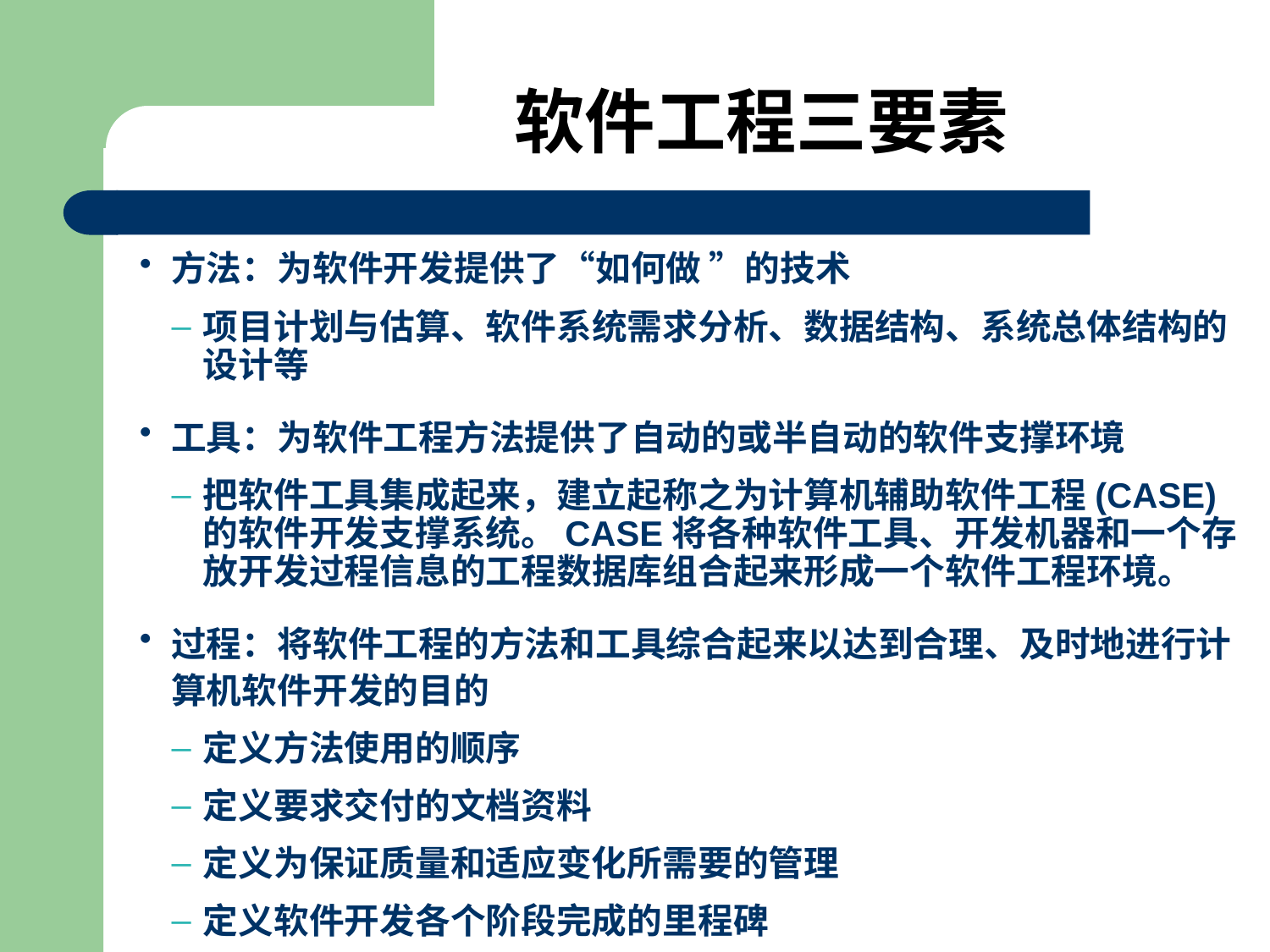

# 软件工程三要素
方法：为软件开发提供了“如何做 ”的技术
项目计划与估算、软件系统需求分析、数据结构、系统总体结构的设计等
工具：为软件工程方法提供了自动的或半自动的软件支撑环境
把软件工具集成起来，建立起称之为计算机辅助软件工程(CASE)的软件开发支撑系统。CASE将各种软件工具、开发机器和一个存放开发过程信息的工程数据库组合起来形成一个软件工程环境。
过程：将软件工程的方法和工具综合起来以达到合理、及时地进行计算机软件开发的目的
定义方法使用的顺序
定义要求交付的文档资料
定义为保证质量和适应变化所需要的管理
定义软件开发各个阶段完成的里程碑
27